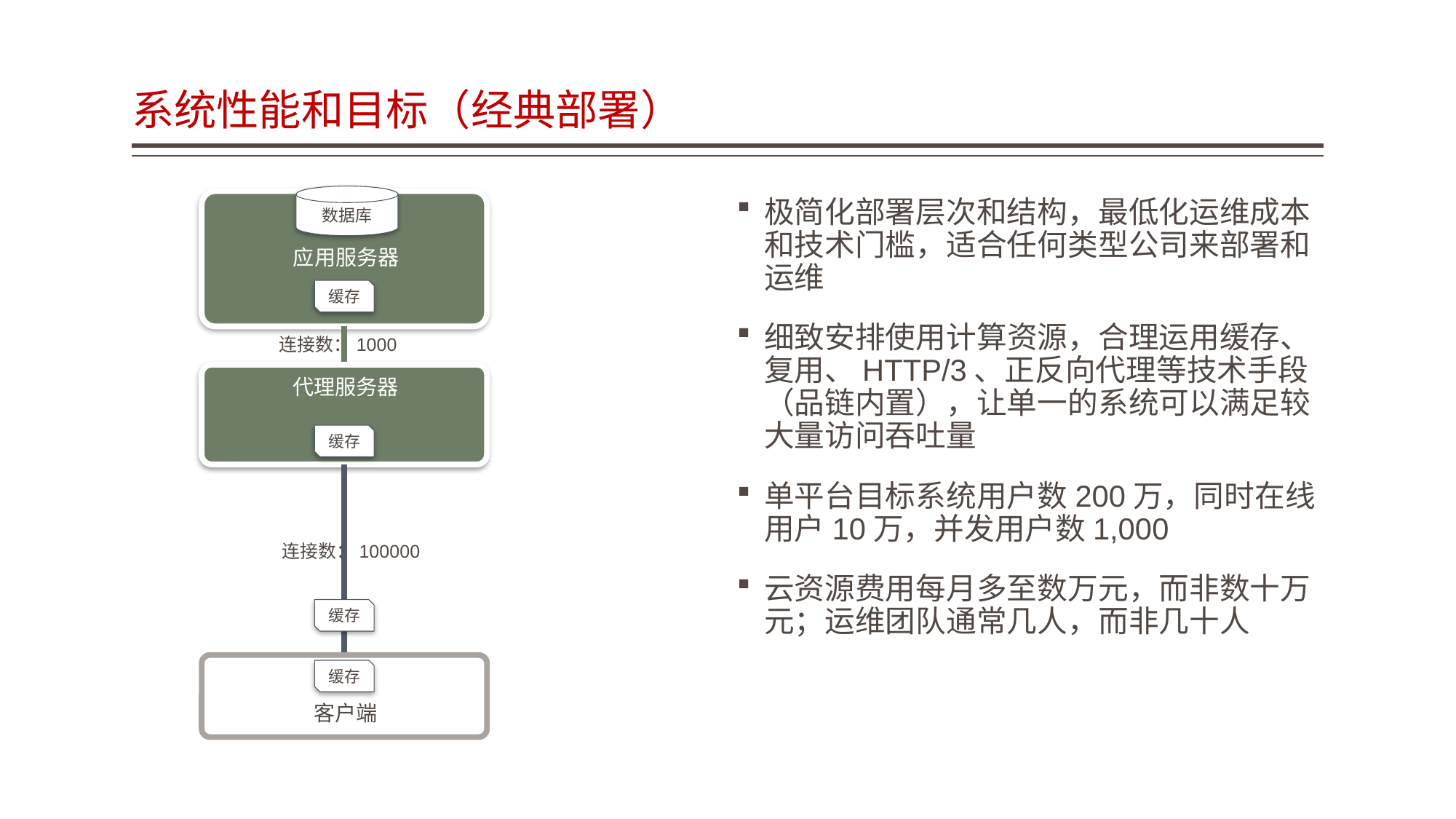

# 系统性能和目标（经典部署）
数据库
应用服务器
代理服务器
客户端
极简化部署层次和结构，最低化运维成本和技术门槛，适合任何类型公司来部署和运维
细致安排使用计算资源，合理运用缓存、复用、HTTP/3、正反向代理等技术手段（品链内置），让单一的系统可以满足较大量访问吞吐量
单平台目标系统用户数200万，同时在线用户10万，并发用户数1,000
云资源费用每月多至数万元，而非数十万元；运维团队通常几人，而非几十人
缓存
连接数：1000
缓存
连接数：100000
缓存
缓存